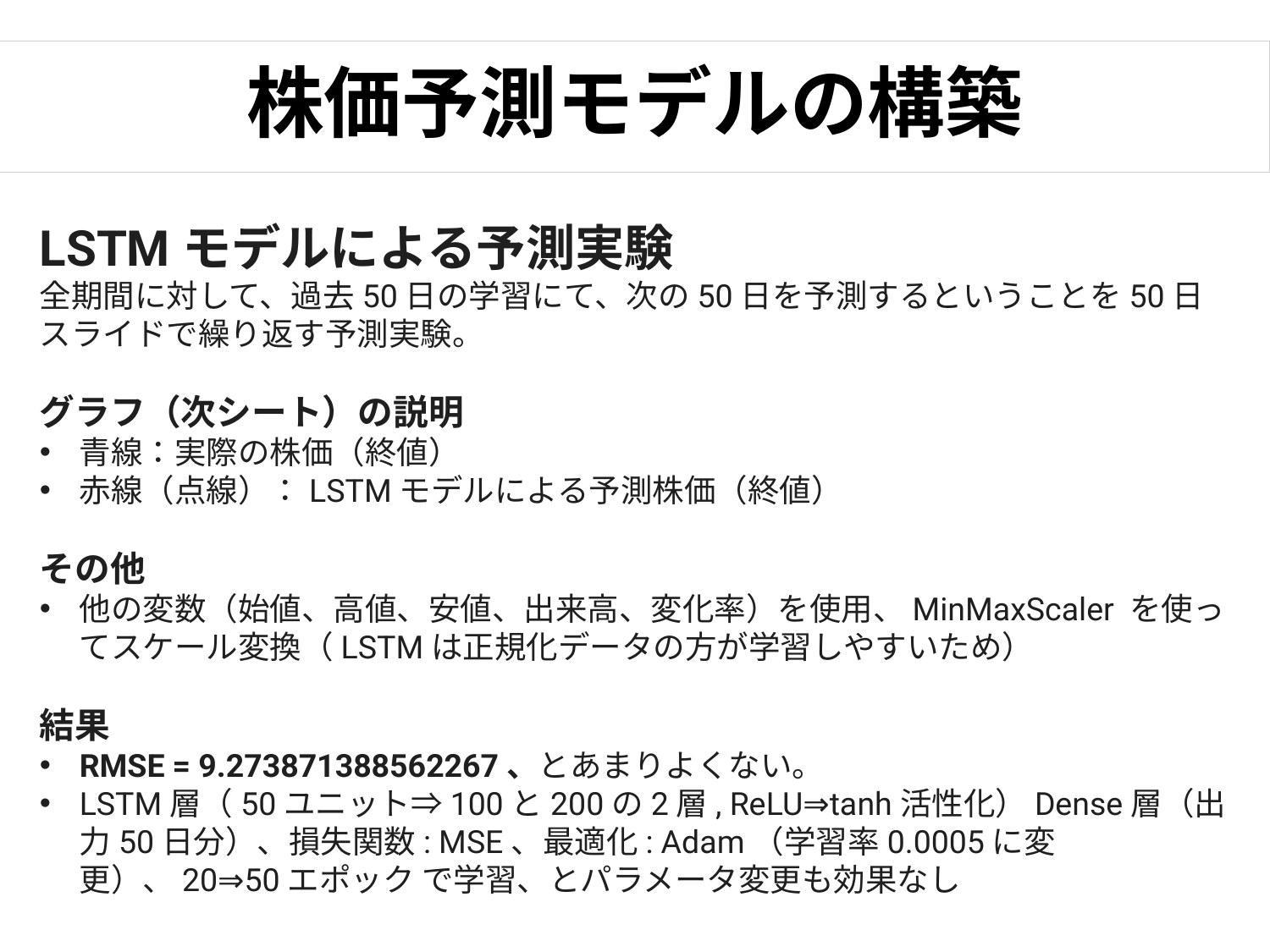

株価予測モデルの構築
LSTMモデルによる予測実験
全期間に対して、過去50日の学習にて、次の50日を予測するということを50日スライドで繰り返す予測実験。

グラフ（次シート）の説明
青線：実際の株価（終値）
赤線（点線）：LSTMモデルによる予測株価（終値）

その他
他の変数（始値、高値、安値、出来高、変化率）を使用、MinMaxScaler を使ってスケール変換（LSTMは正規化データの方が学習しやすいため）

結果
RMSE = 9.273871388562267、とあまりよくない。
LSTM層（50ユニット⇒100と200の2層, ReLU⇒tanh活性化）Dense層（出力50日分）、損失関数: MSE、最適化: Adam（学習率0.0005に変更）、20⇒50エポック で学習、とパラメータ変更も効果なし